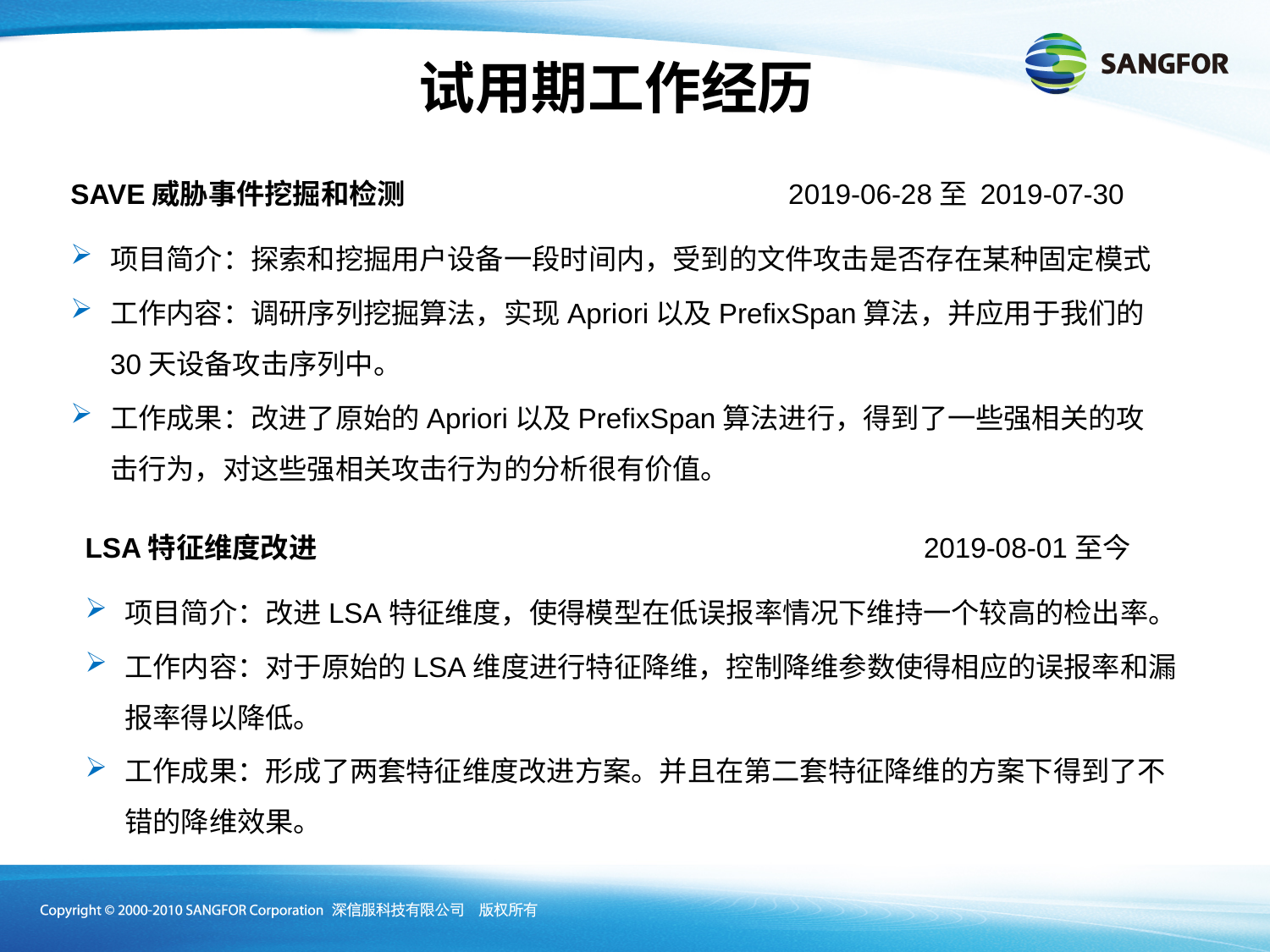

试用期工作经历
SAVE威胁事件挖掘和检测			            2019-06-28至 2019-07-30
项目简介：探索和挖掘用户设备一段时间内，受到的文件攻击是否存在某种固定模式
工作内容：调研序列挖掘算法，实现Apriori以及PrefixSpan算法，并应用于我们的30天设备攻击序列中。
工作成果：改进了原始的Apriori以及PrefixSpan算法进行，得到了一些强相关的攻击行为，对这些强相关攻击行为的分析很有价值。
LSA特征维度改进			            		           2019-08-01至今
项目简介：改进LSA特征维度，使得模型在低误报率情况下维持一个较高的检出率。
工作内容：对于原始的LSA维度进行特征降维，控制降维参数使得相应的误报率和漏报率得以降低。
工作成果：形成了两套特征维度改进方案。并且在第二套特征降维的方案下得到了不错的降维效果。